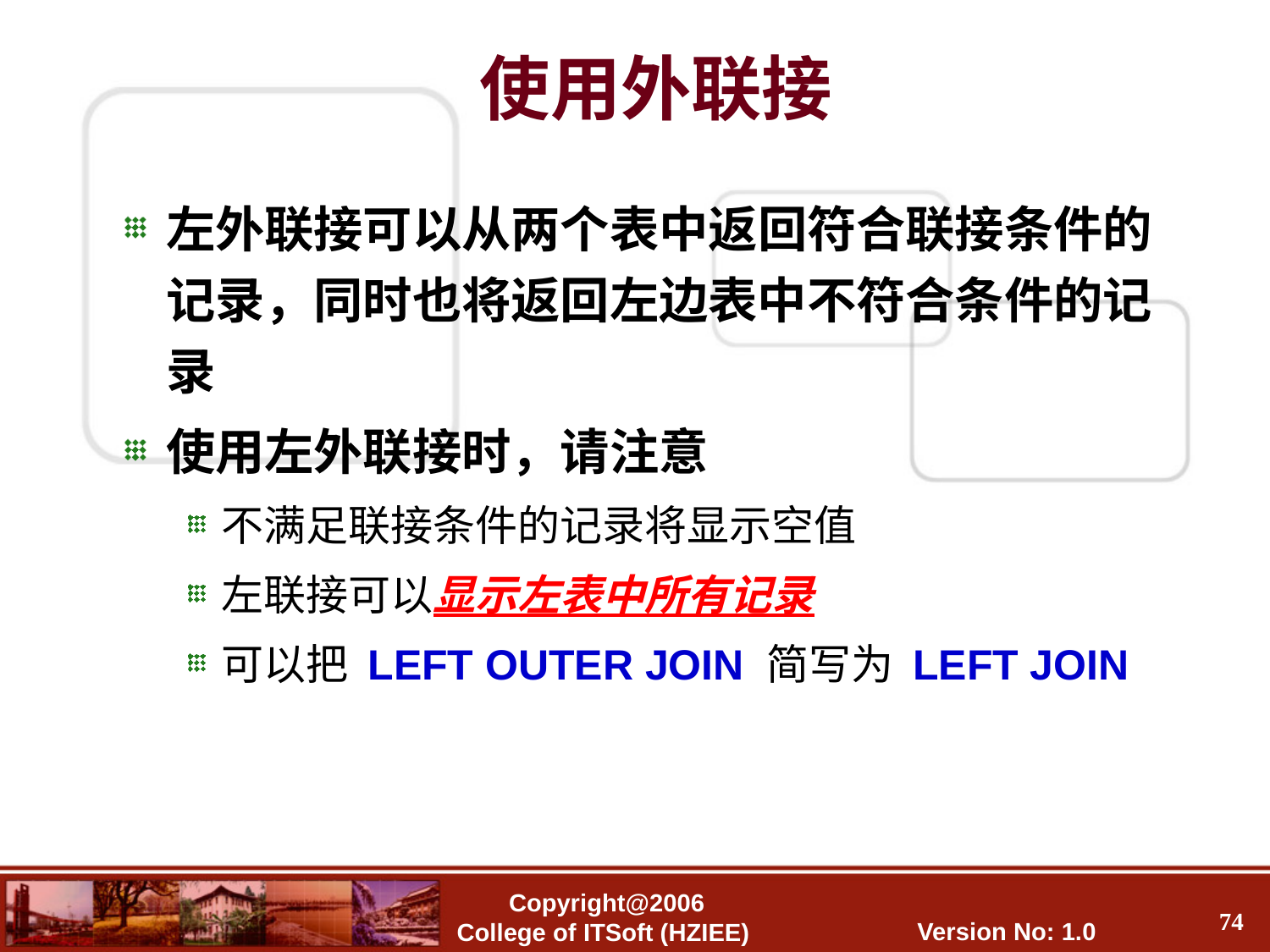

使用外联接
左外联接可以从两个表中返回符合联接条件的记录，同时也将返回左边表中不符合条件的记录
使用左外联接时，请注意
不满足联接条件的记录将显示空值
左联接可以显示左表中所有记录
可以把 LEFT OUTER JOIN 简写为 LEFT JOIN